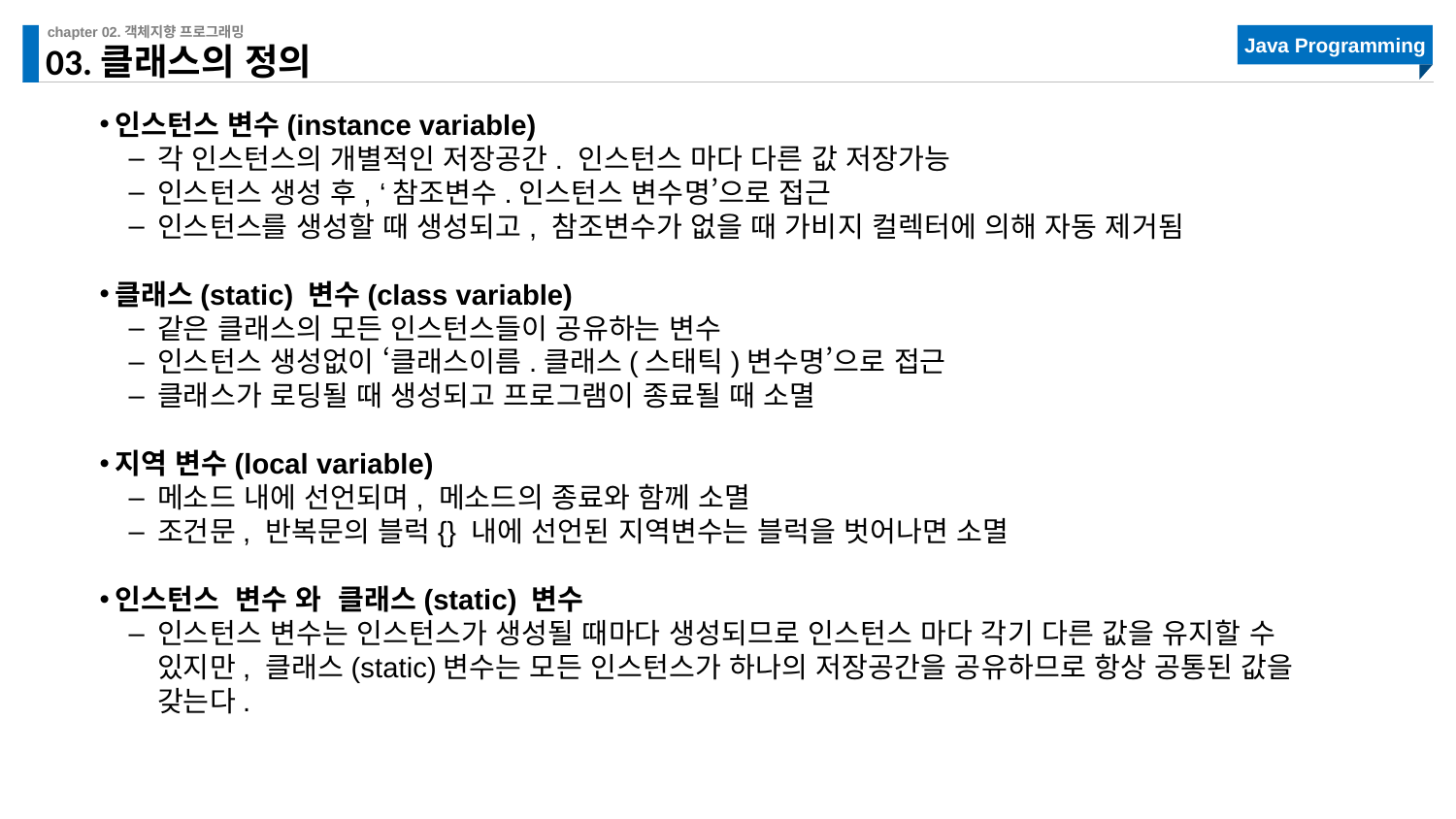

# 03.클래스의 정의
인스턴스 변수(instance variable)
각 인스턴스의 개별적인 저장공간. 인스턴스 마다 다른 값 저장가능
인스턴스 생성 후, ‘참조변수.인스턴스 변수명’으로 접근
인스턴스를 생성할 때 생성되고, 참조변수가 없을 때 가비지 컬렉터에 의해 자동 제거됨

클래스(static) 변수(class variable)
같은 클래스의 모든 인스턴스들이 공유하는 변수
인스턴스 생성없이 ‘클래스이름.클래스(스태틱)변수명’으로 접근
클래스가 로딩될 때 생성되고 프로그램이 종료될 때 소멸

지역 변수(local variable)
메소드 내에 선언되며, 메소드의 종료와 함께 소멸
조건문, 반복문의 블럭{} 내에 선언된 지역변수는 블럭을 벗어나면 소멸

인스턴스  변수 와  클래스(static) 변수
인스턴스 변수는 인스턴스가 생성될 때마다 생성되므로 인스턴스 마다 각기 다른 값을 유지할 수
있지만, 클래스(static)변수는 모든 인스턴스가 하나의 저장공간을 공유하므로 항상 공통된 값을
갖는다.